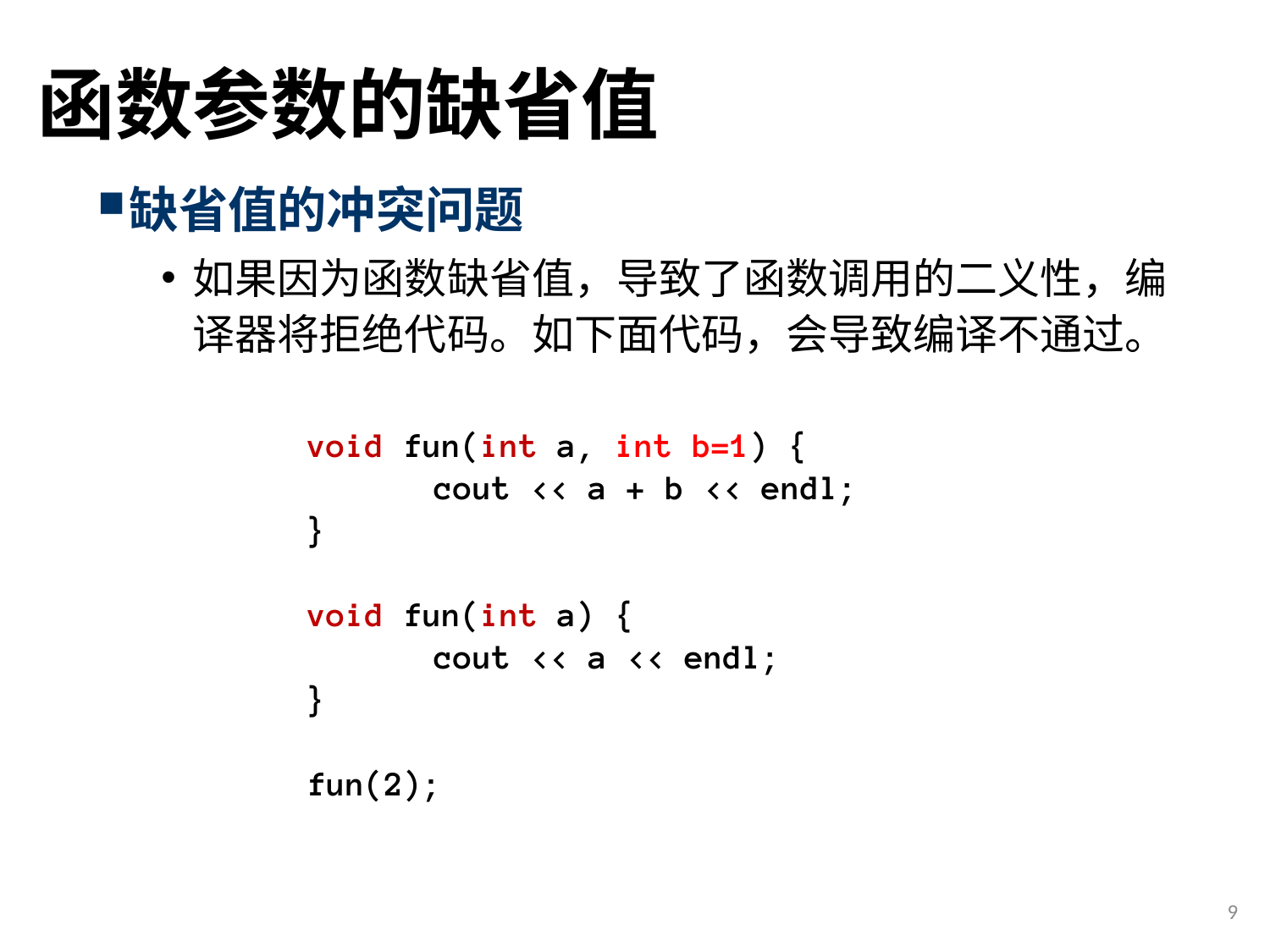

# 函数参数的缺省值
缺省值的冲突问题
如果因为函数缺省值，导致了函数调用的二义性，编译器将拒绝代码。如下面代码，会导致编译不通过。

void fun(int a, int b=1) {
	cout << a + b << endl;
}

void fun(int a) {
	cout << a << endl;
}

fun(2);
9